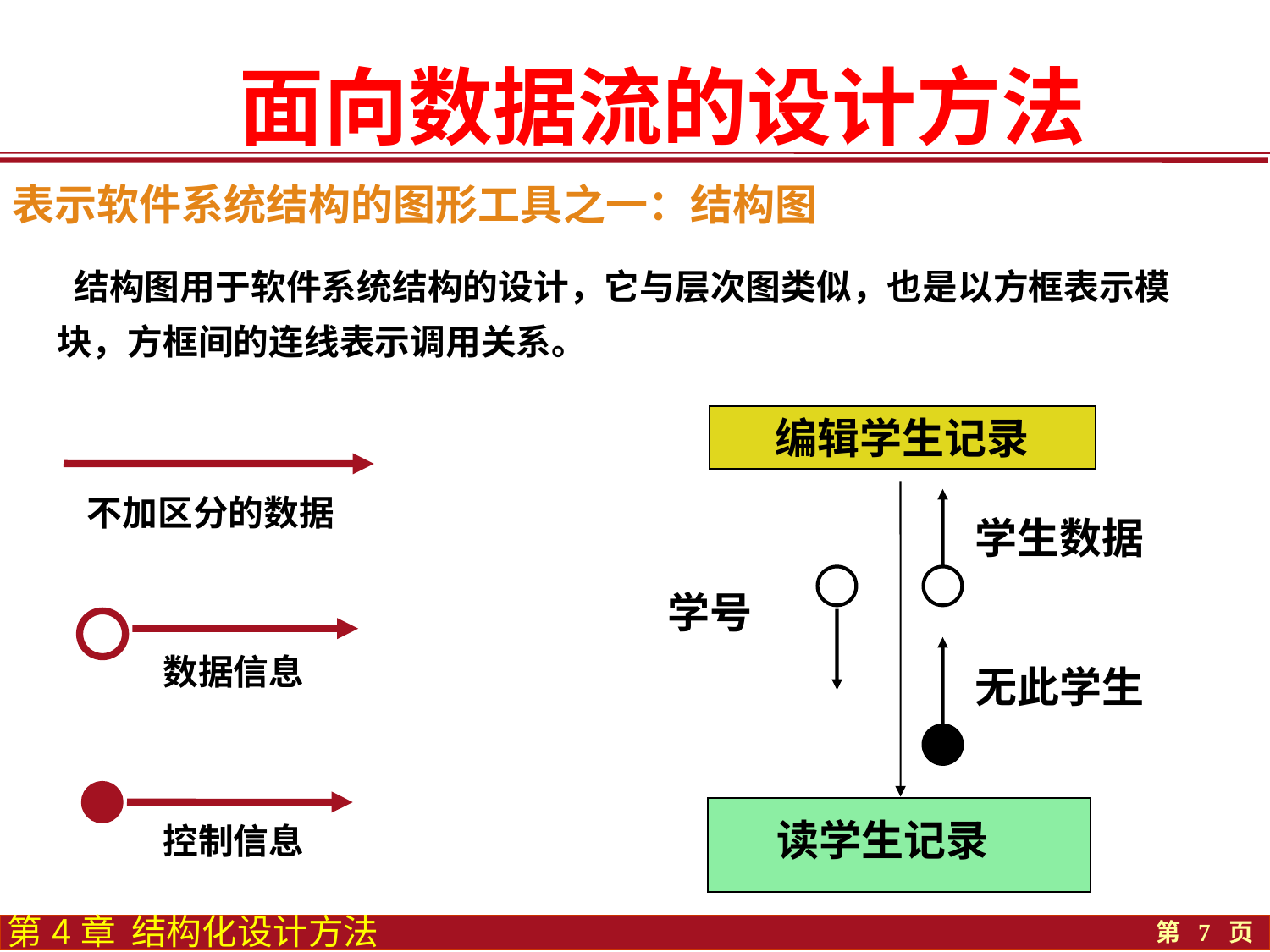

面向数据流的设计方法
表示软件系统结构的图形工具之一：结构图
      结构图用于软件系统结构的设计，它与层次图类似，也是以方框表示模块，方框间的连线表示调用关系。
编辑学生记录

学生数据

学号

无此学生

读学生记录

不加区分的数据

数据信息

控制信息